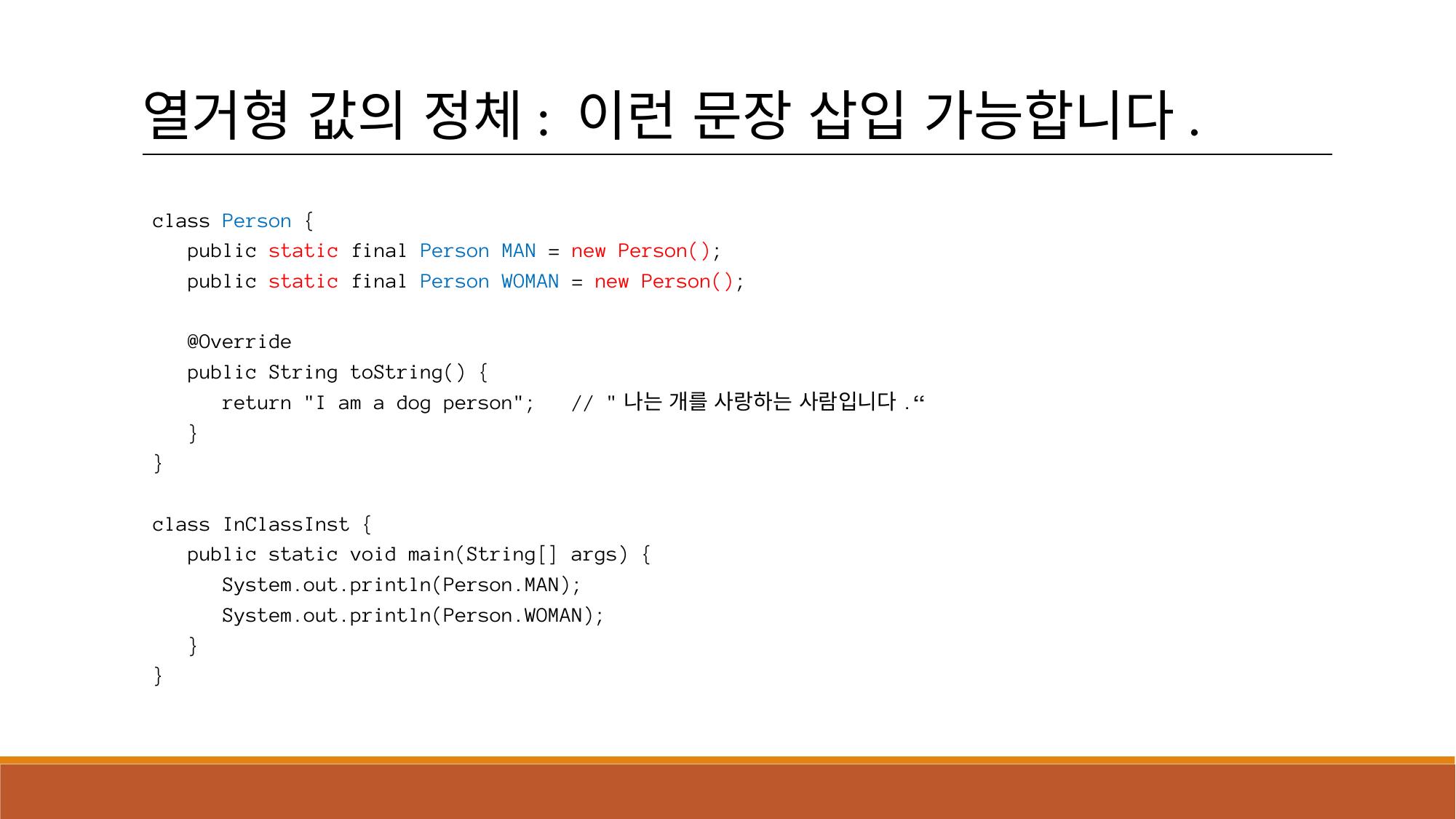

열거형 값의 정체: 이런 문장 삽입 가능합니다.
class Person {
   public static final Person MAN = new Person();
   public static final Person WOMAN = new Person();

   @Override
   public String toString() {
      return "I am a dog person";   // "나는 개를 사랑하는 사람입니다.“
   }
}

class InClassInst {
   public static void main(String[] args) {
      System.out.println(Person.MAN);
      System.out.println(Person.WOMAN);
   }
}